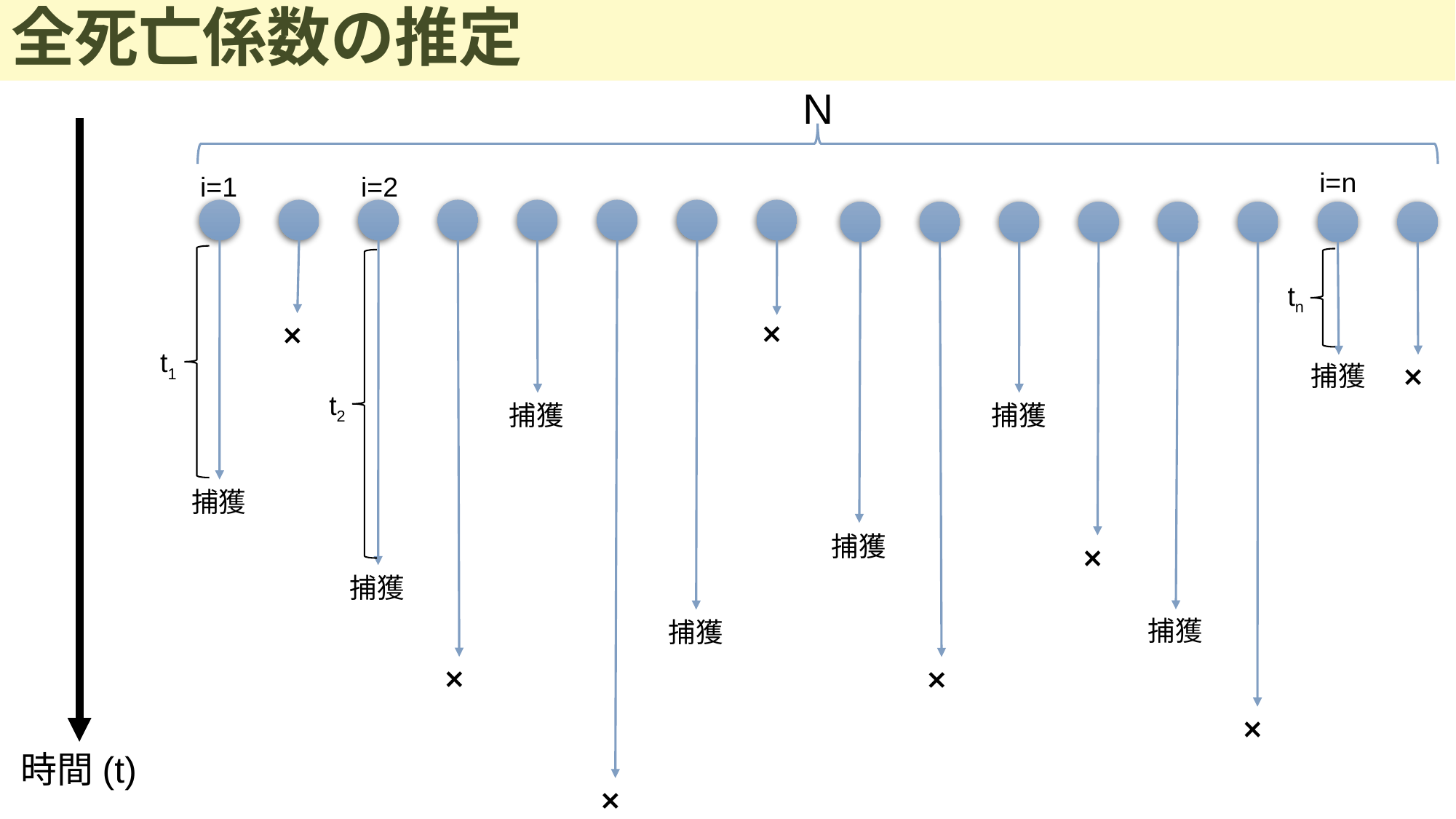

# 全死亡係数の推定

N
i=n
i=1
i=2

tn
❌
❌
t1
捕獲
❌
t2
捕獲
捕獲
捕獲
捕獲
❌
捕獲
捕獲
捕獲
❌
❌
❌
時間(t)
❌